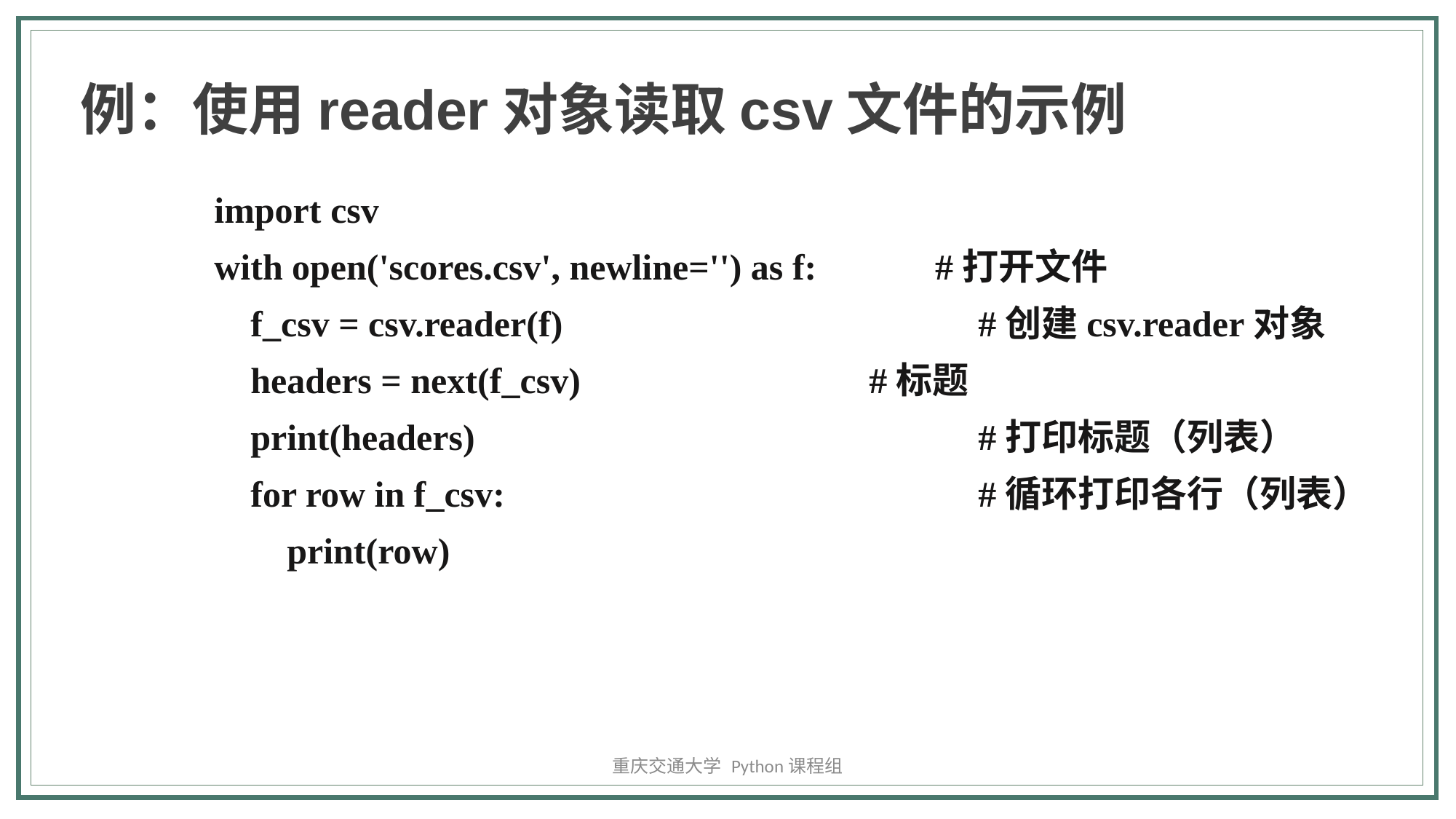

例：使用reader对象读取csv文件的示例
import csv
with open('scores.csv', newline='') as f:             #打开文件
    f_csv = csv.reader(f)    			            #创建csv.reader对象
    headers = next(f_csv)   			#标题
    print(headers)         				#打印标题（列表）
    for row in f_csv:     			 	#循环打印各行（列表）
        print(row)
添加标题
重庆交通大学 Python课程组